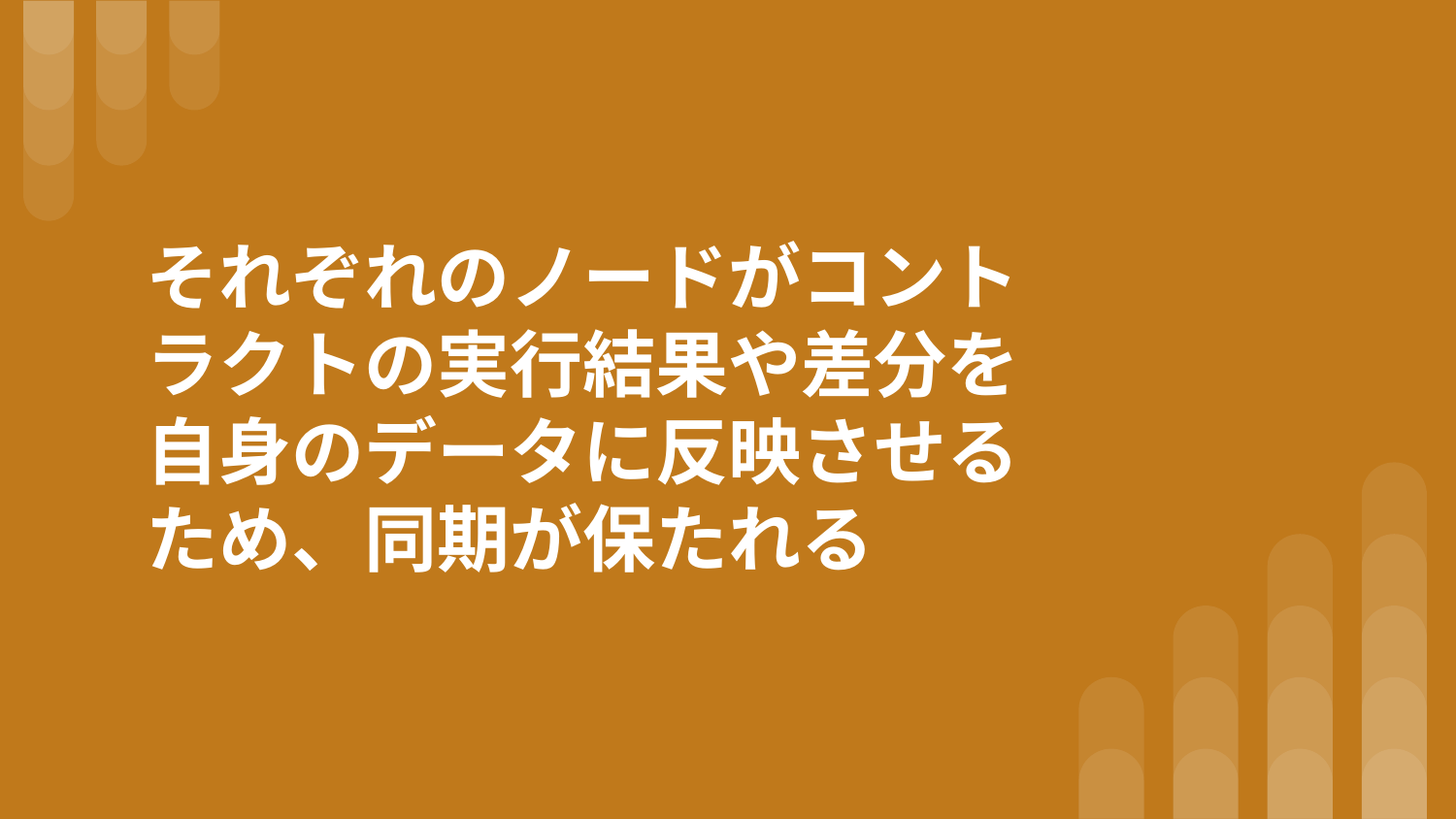

# それぞれのノードがコントラクトの実行結果や差分を自身のデータに反映させるため、同期が保たれる